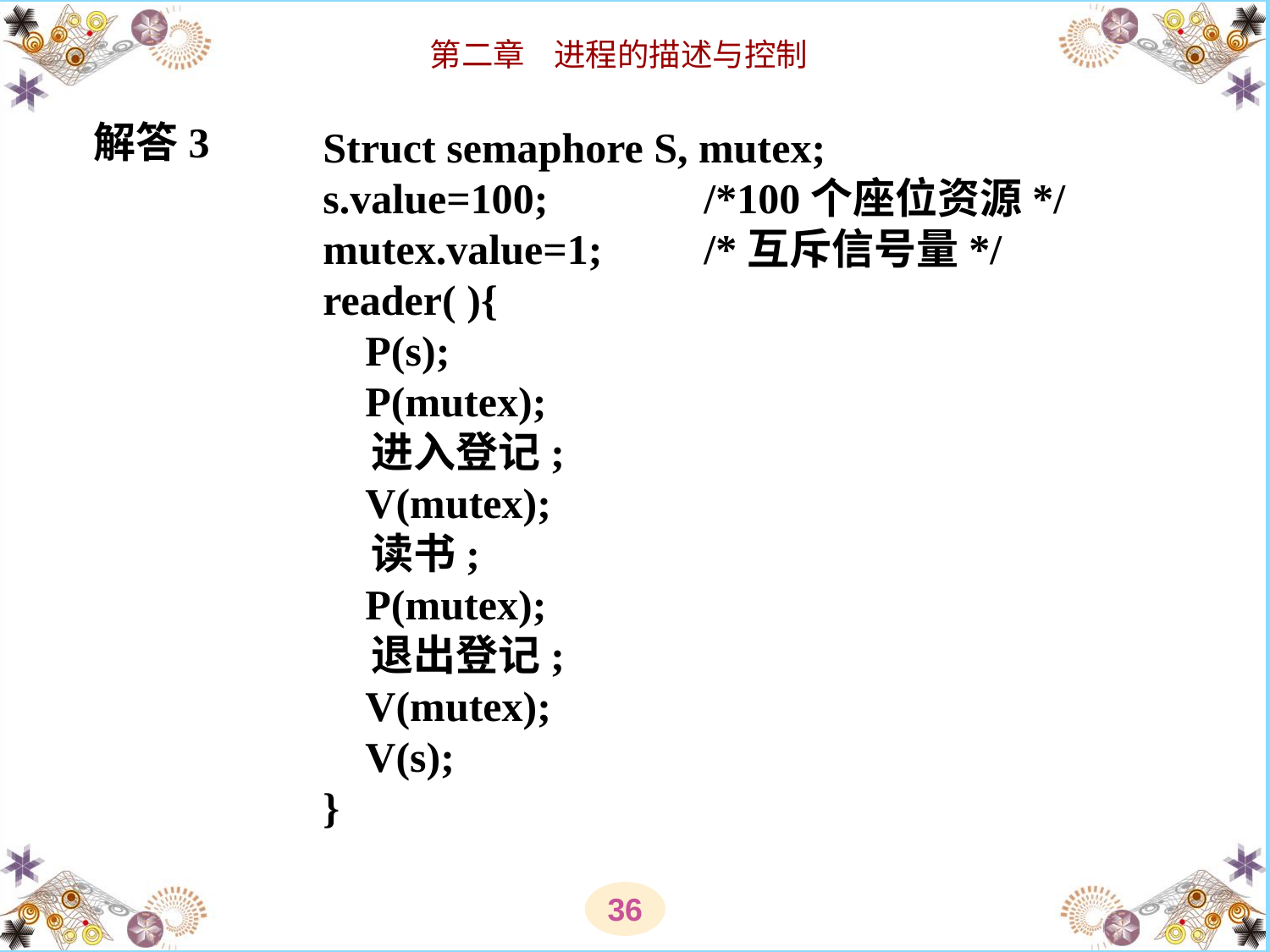

解答3
Struct semaphore S, mutex;
s.value=100;  		/*100个座位资源*/
mutex.value=1;	/*互斥信号量*/
reader( ){
    P(s);
    P(mutex);
    进入登记;
    V(mutex);
    读书;
    P(mutex);
    退出登记;
    V(mutex);
    V(s);
}